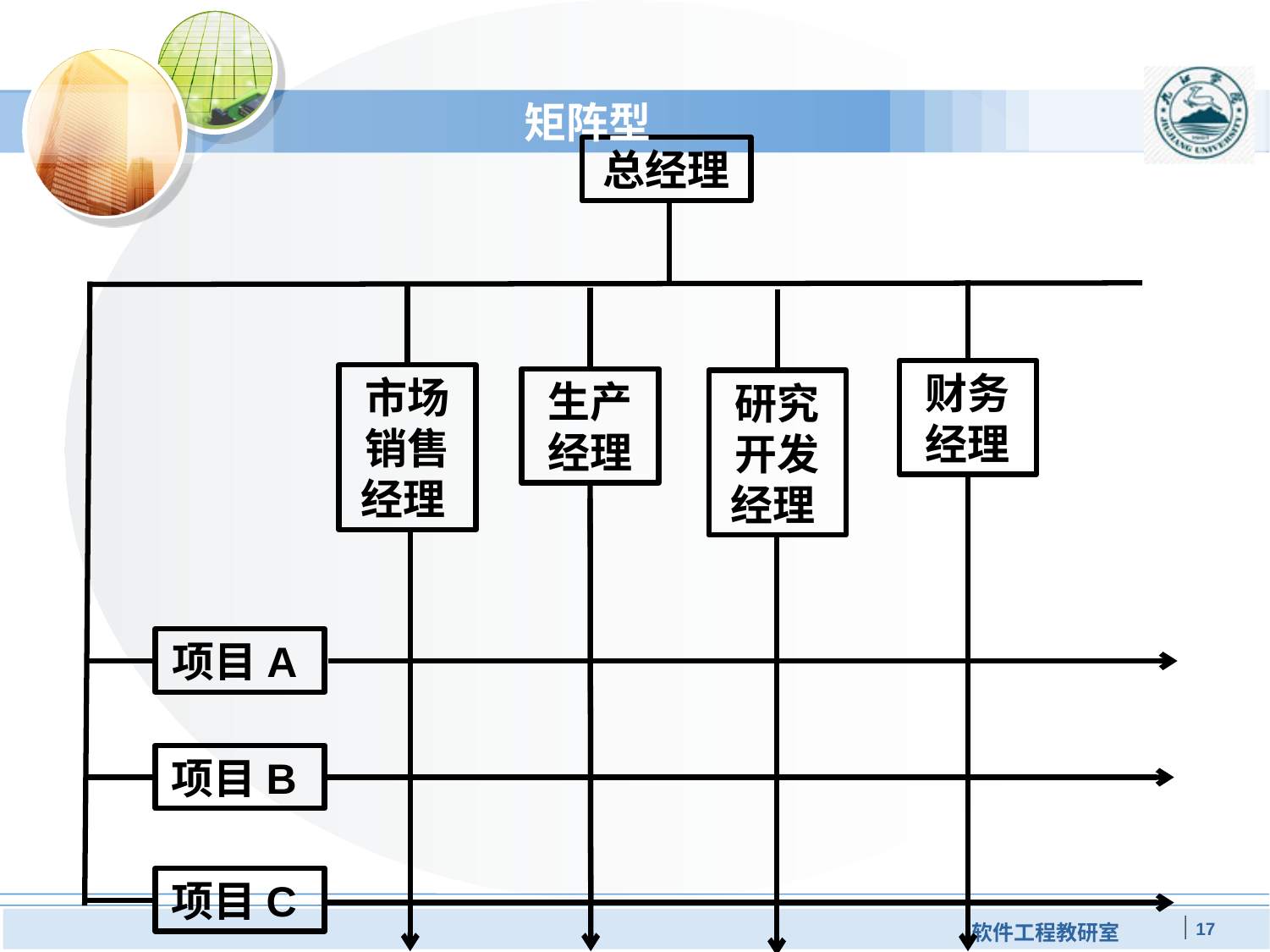

矩阵型
总经理
财务经理
市场销售经理
生产经理
研究开发经理
项目A
项目B
项目C